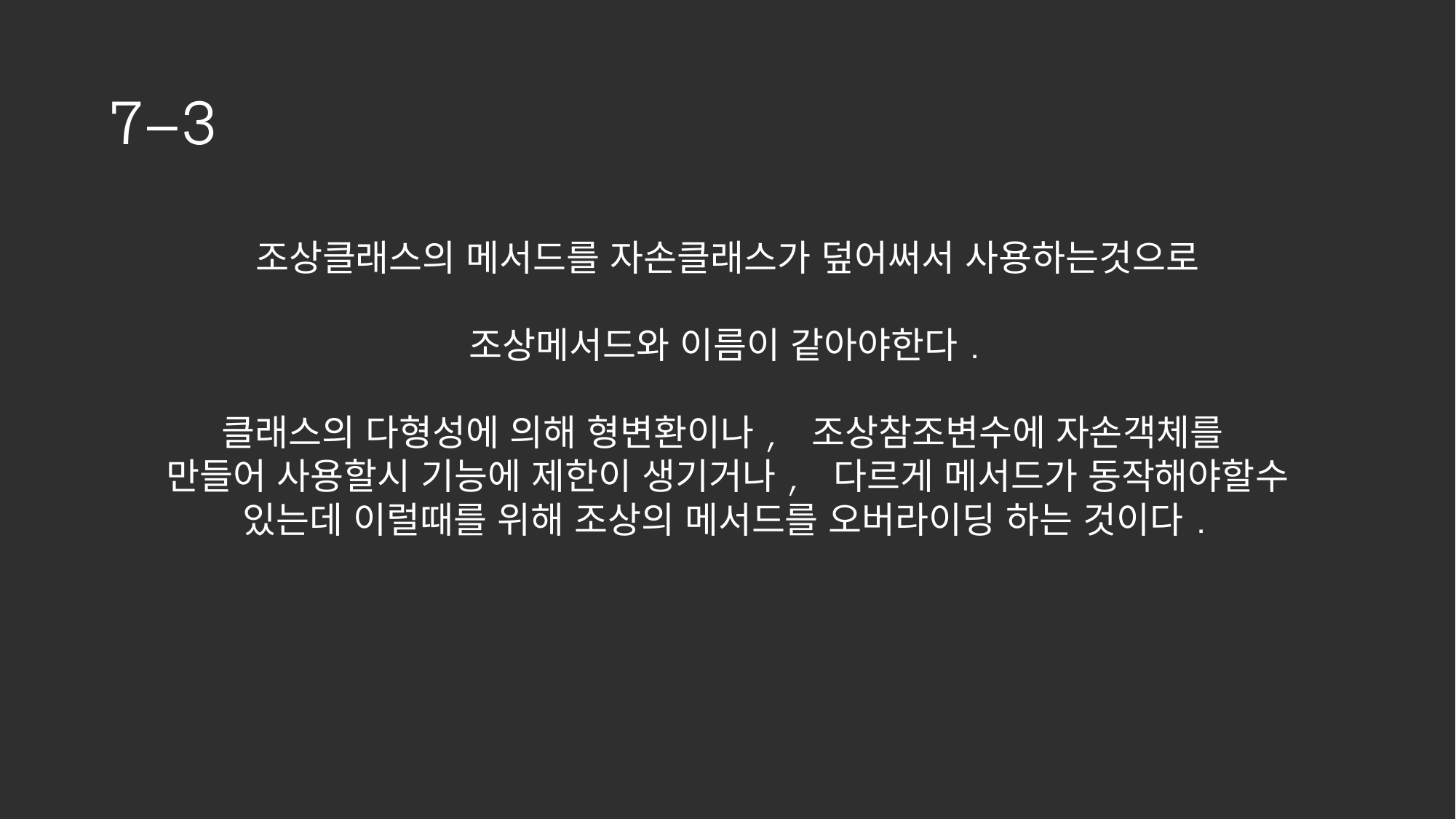

# 7-3
조상클래스의 메서드를 자손클래스가 덮어써서 사용하는것으로

조상메서드와 이름이 같아야한다.

클래스의 다형성에 의해 형변환이나, 조상참조변수에 자손객체를
만들어 사용할시 기능에 제한이 생기거나, 다르게 메서드가 동작해야할수
있는데 이럴때를 위해 조상의 메서드를 오버라이딩 하는 것이다.